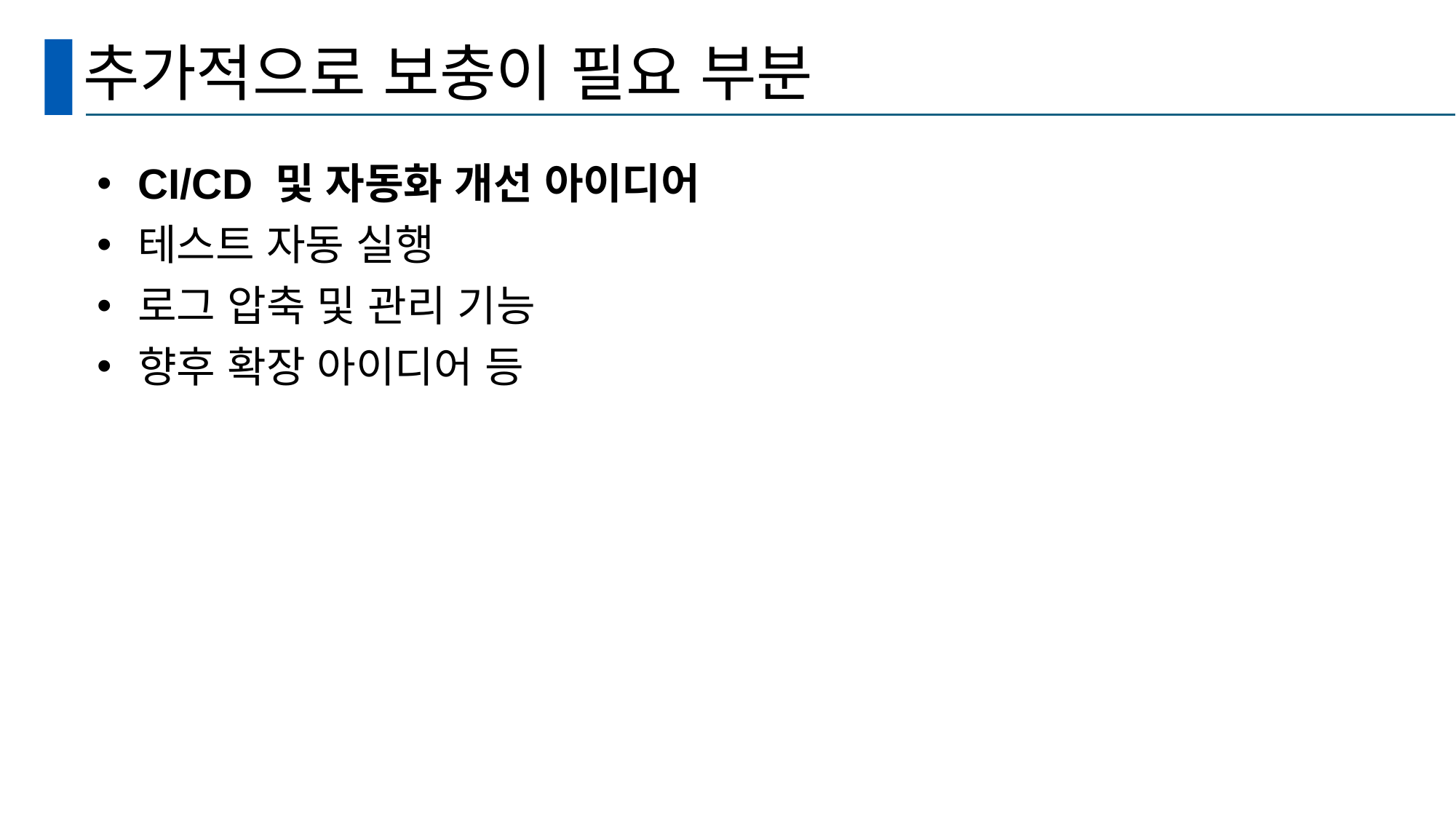

# 추가적으로 보충이 필요 부분
CI/CD 및 자동화 개선 아이디어
테스트 자동 실행
로그 압축 및 관리 기능
향후 확장 아이디어 등